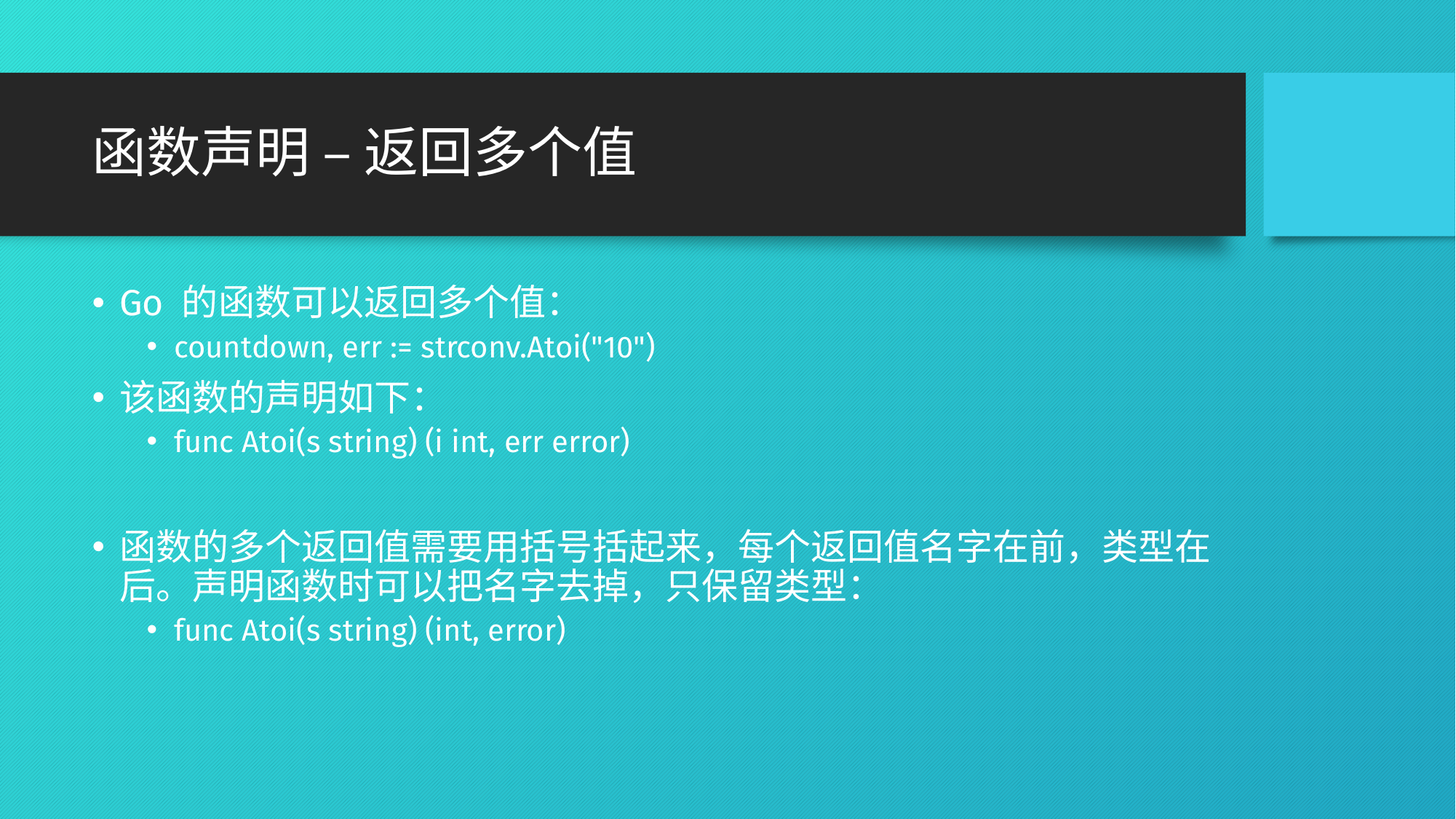

# 函数声明 – 返回多个值
Go 的函数可以返回多个值：
countdown, err := strconv.Atoi("10")
该函数的声明如下：
func Atoi(s string) (i int, err error)

函数的多个返回值需要用括号括起来，每个返回值名字在前，类型在后。声明函数时可以把名字去掉，只保留类型：
func Atoi(s string) (int, error)